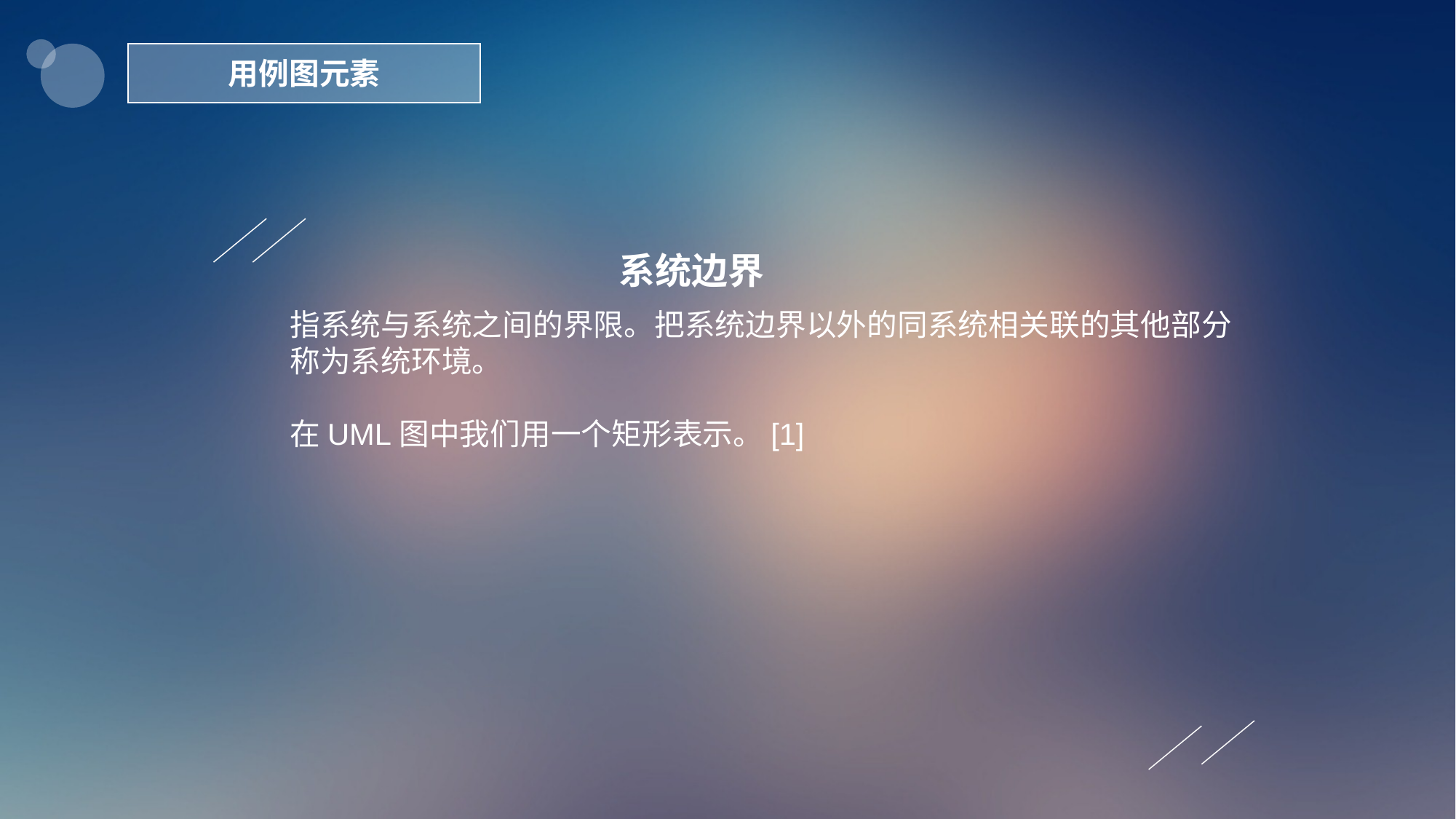

用例图元素

系统边界
指系统与系统之间的界限。把系统边界以外的同系统相关联的其他部分称为系统环境。

在UML图中我们用一个矩形表示。[1]